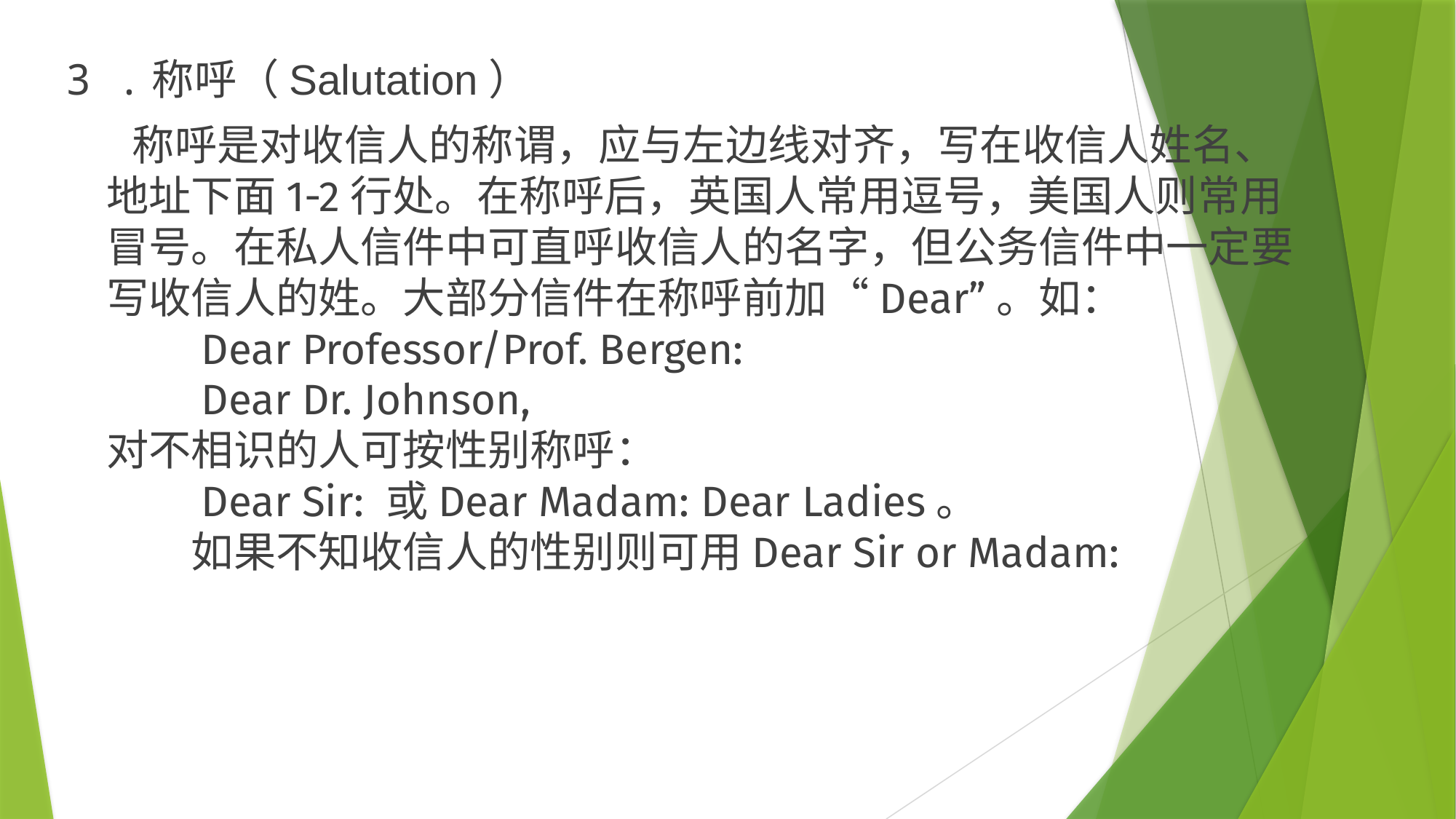

3 .称呼（Salutation）
      称呼是对收信人的称谓，应与左边线对齐，写在收信人姓名、地址下面1-2行处。在称呼后，英国人常用逗号，美国人则常用冒号。在私人信件中可直呼收信人的名字，但公务信件中一定要写收信人的姓。大部分信件在称呼前加“Dear”。如：
　　Dear Professor/Prof. Bergen:
　　Dear Dr. Johnson,
对不相识的人可按性别称呼：
　　Dear Sir: 或Dear Madam: Dear Ladies。
　　如果不知收信人的性别则可用Dear Sir or Madam: